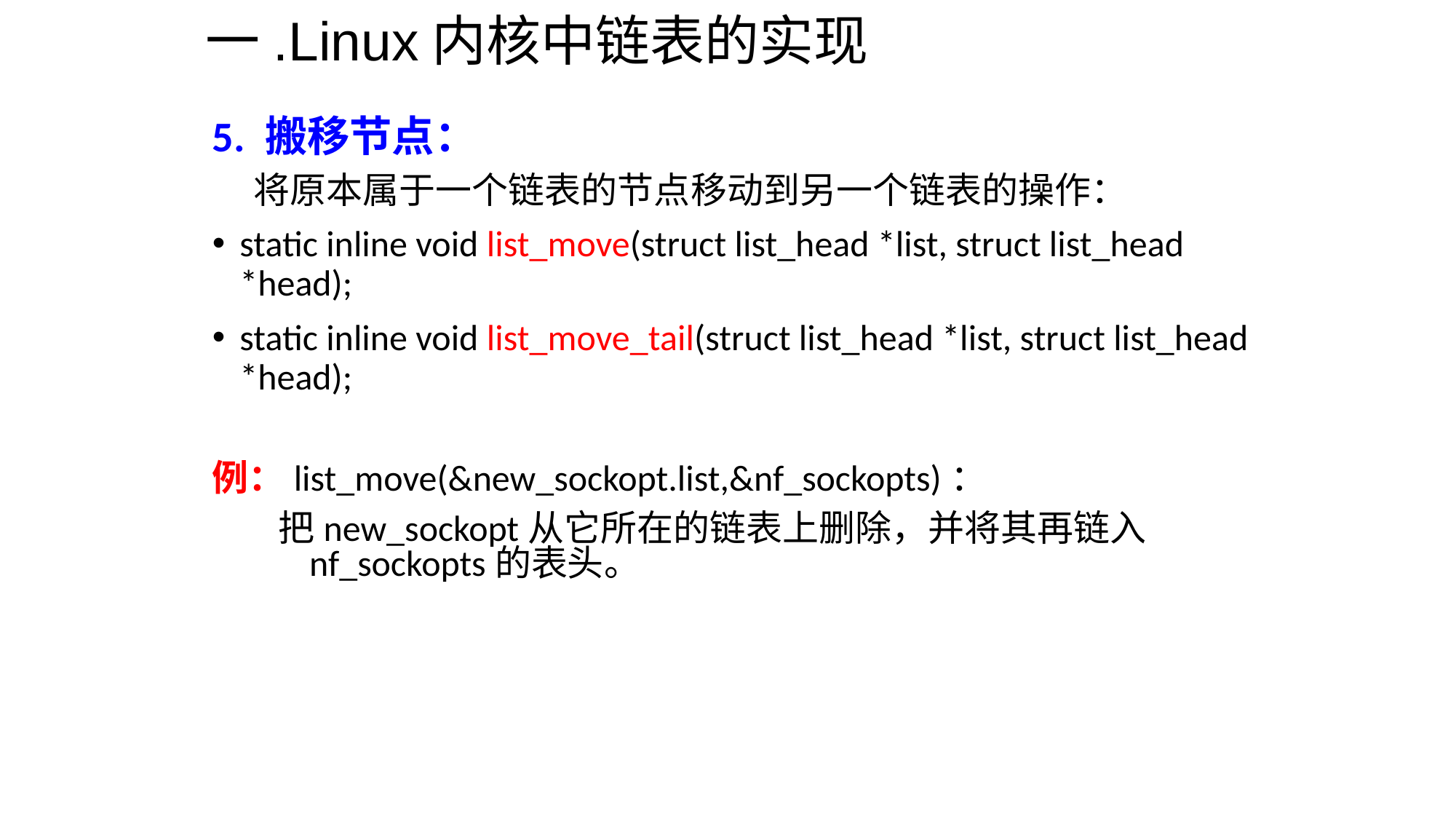

# 一.Linux内核中链表的实现
5. 搬移节点：
    将原本属于一个链表的节点移动到另一个链表的操作：
static inline void list_move(struct list_head *list, struct list_head *head);
static inline void list_move_tail(struct list_head *list, struct list_head *head);

例：list_move(&new_sockopt.list,&nf_sockopts)：
       把new_sockopt从它所在的链表上删除，并将其再链入nf_sockopts的表头。